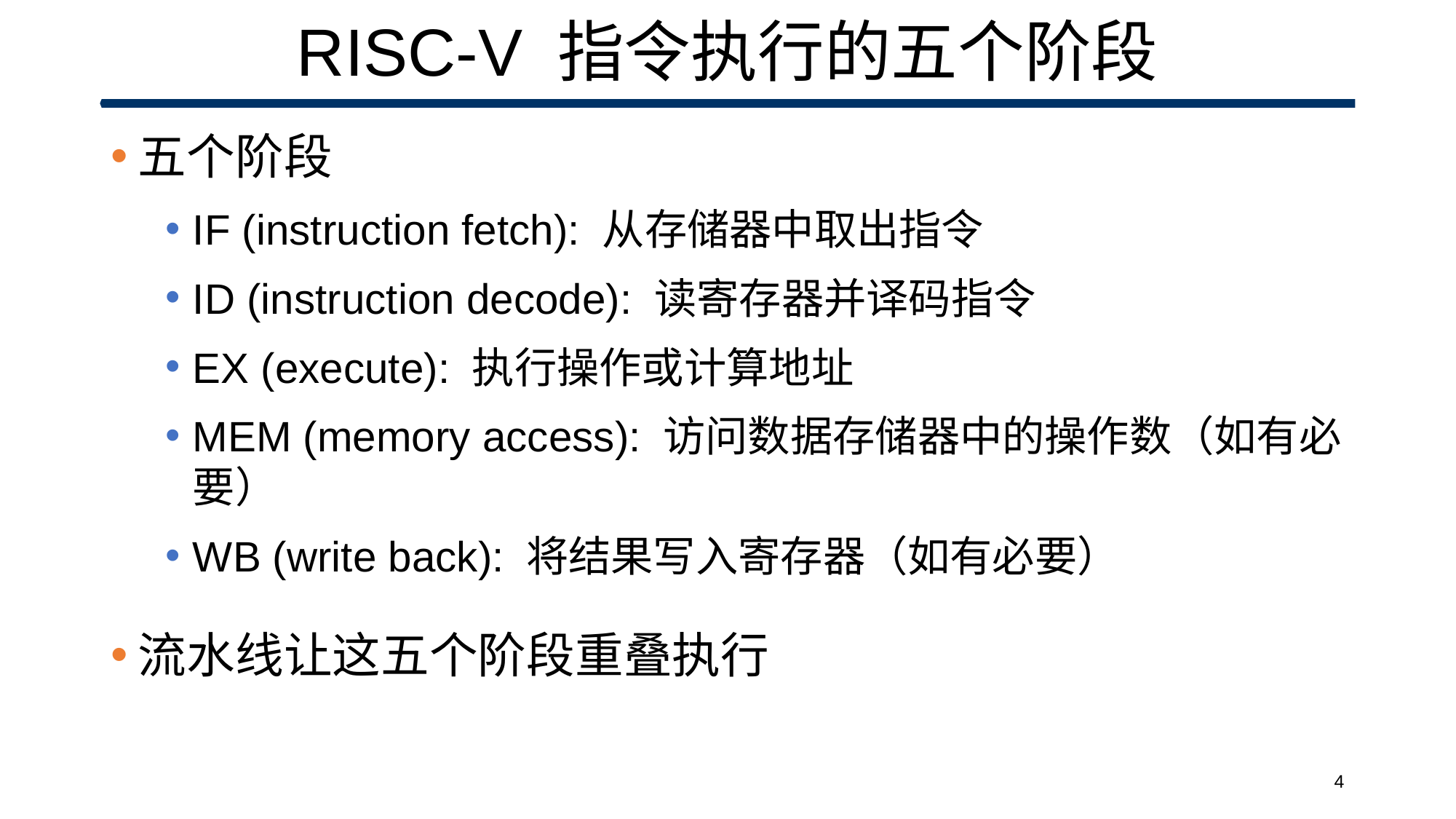

# RISC-V 指令执行的五个阶段
五个阶段
IF (instruction fetch): 从存储器中取出指令
ID (instruction decode): 读寄存器并译码指令
EX (execute): 执行操作或计算地址
MEM (memory access): 访问数据存储器中的操作数（如有必要）
WB (write back): 将结果写入寄存器（如有必要）
流水线让这五个阶段重叠执行

4